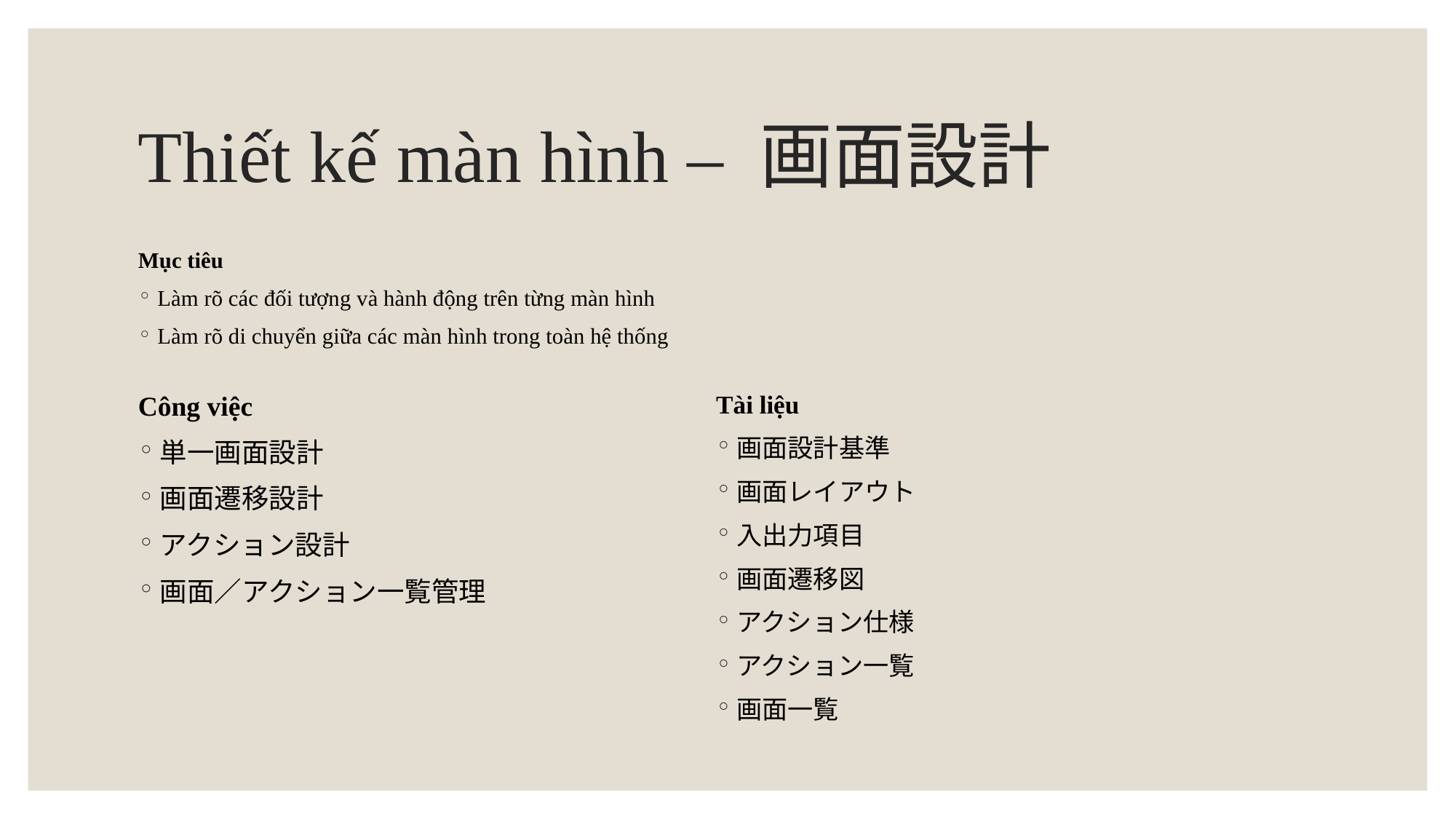

# Thiết kế màn hình – 画面設計
Mục tiêu
Làm rõ các đối tượng và hành động trên từng màn hình
Làm rõ di chuyển giữa các màn hình trong toàn hệ thống
Công việc
単一画面設計
画面遷移設計
アクション設計
画面／アクション一覧管理
Tài liệu
画面設計基準
画面レイアウト
入出力項目
画面遷移図
アクション仕様
アクション一覧
画面一覧